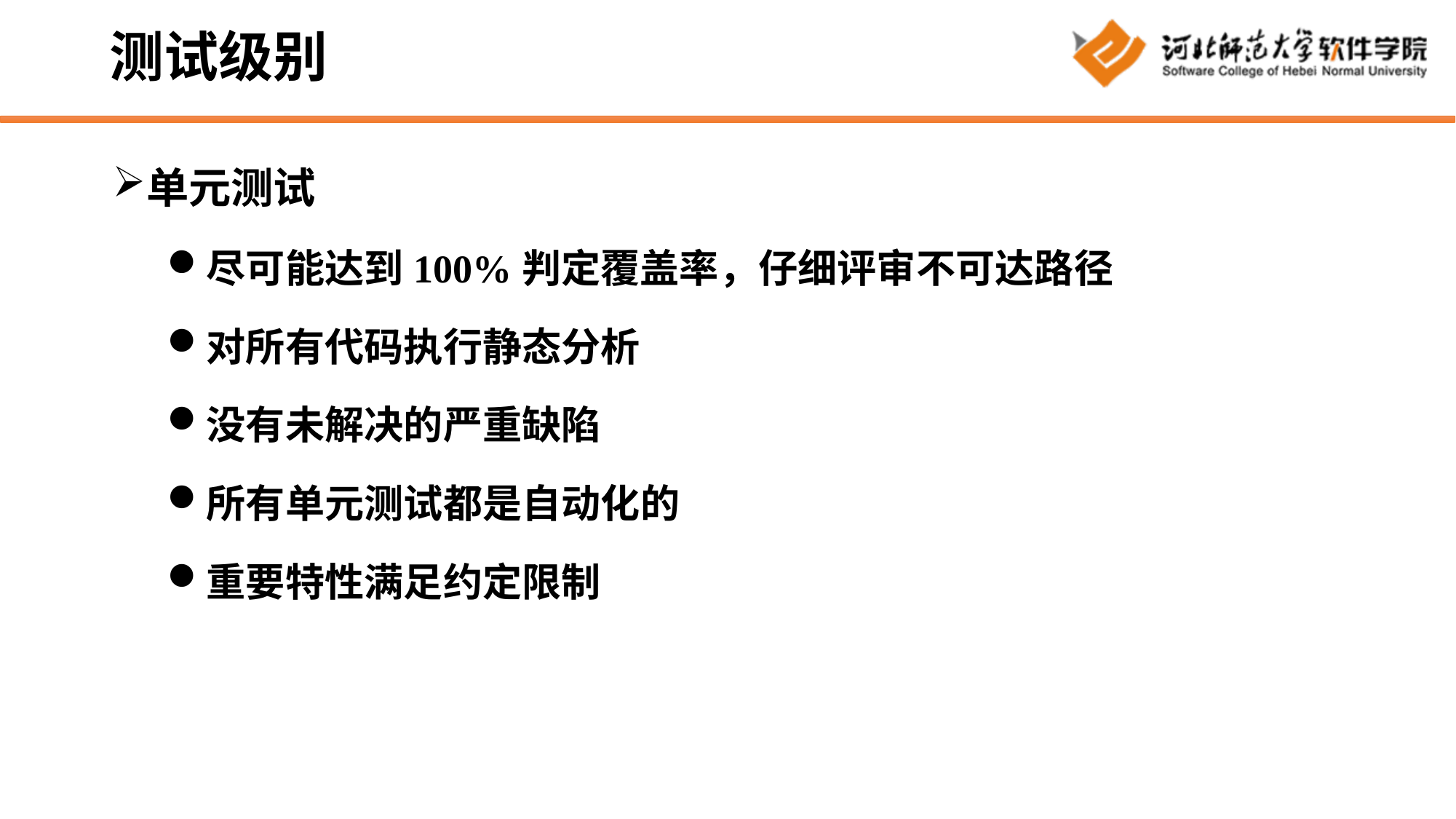

# 测试级别
单元测试
尽可能达到100%判定覆盖率，仔细评审不可达路径
对所有代码执行静态分析
没有未解决的严重缺陷
所有单元测试都是自动化的
重要特性满足约定限制